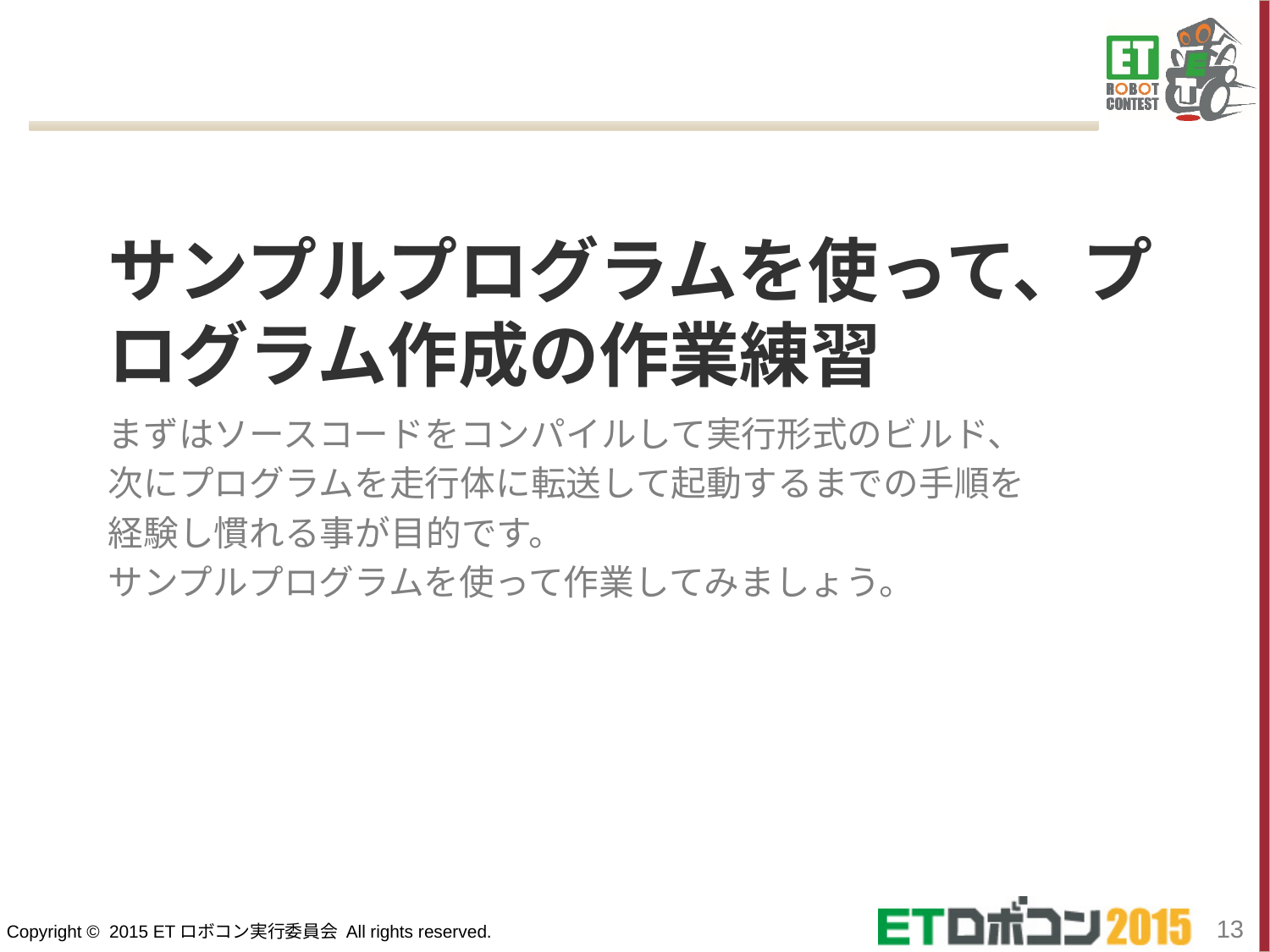

# サンプルプログラムを使って、プログラム作成の作業練習
まずはソースコードをコンパイルして実行形式のビルド、
次にプログラムを走行体に転送して起動するまでの手順を
経験し慣れる事が目的です。
サンプルプログラムを使って作業してみましょう。
13